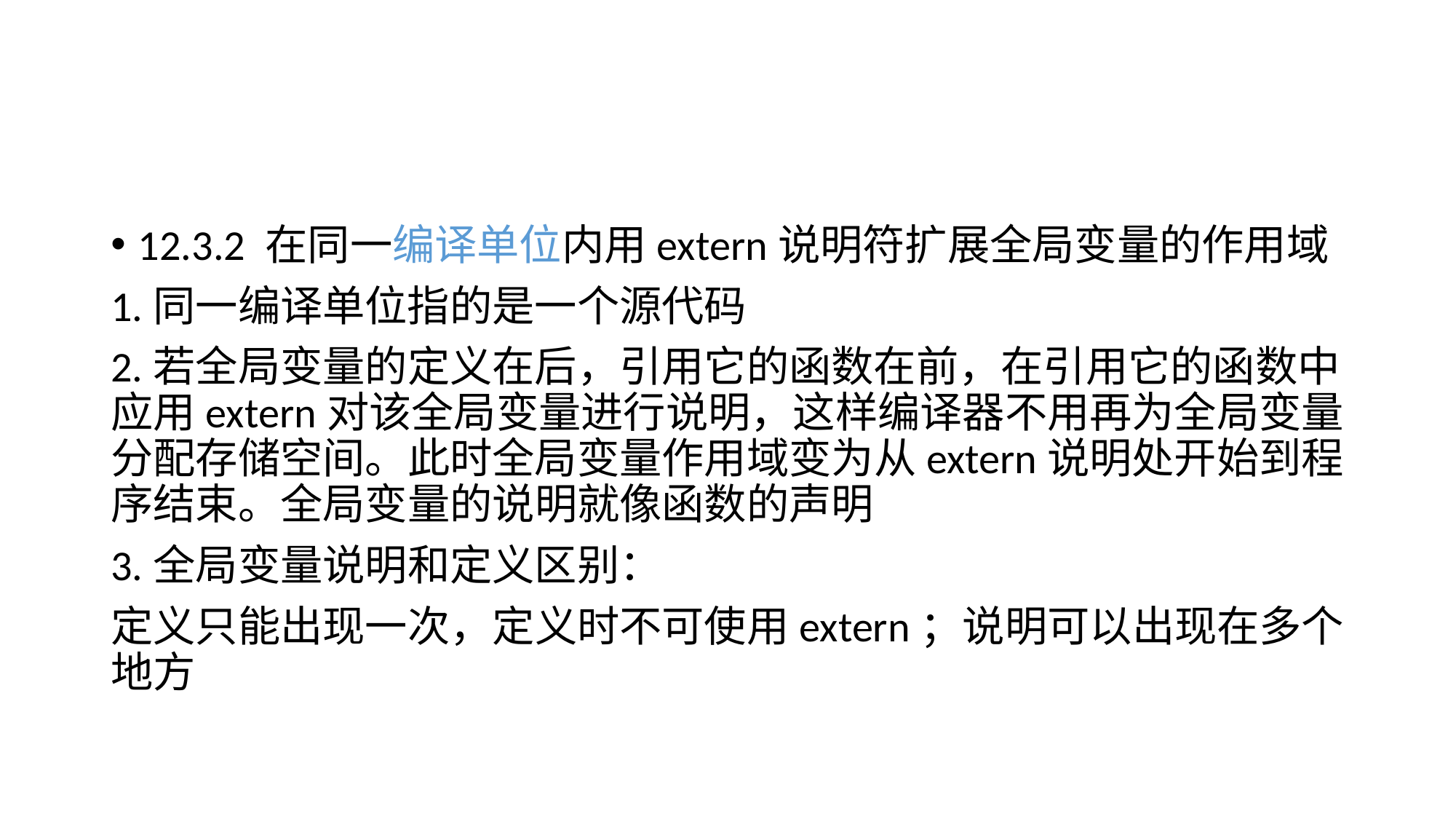

#
12.3.2 在同一编译单位内用extern说明符扩展全局变量的作用域
1.同一编译单位指的是一个源代码
2.若全局变量的定义在后，引用它的函数在前，在引用它的函数中应用extern对该全局变量进行说明，这样编译器不用再为全局变量分配存储空间。此时全局变量作用域变为从extern说明处开始到程序结束。全局变量的说明就像函数的声明
3.全局变量说明和定义区别：
定义只能出现一次，定义时不可使用extern；说明可以出现在多个地方